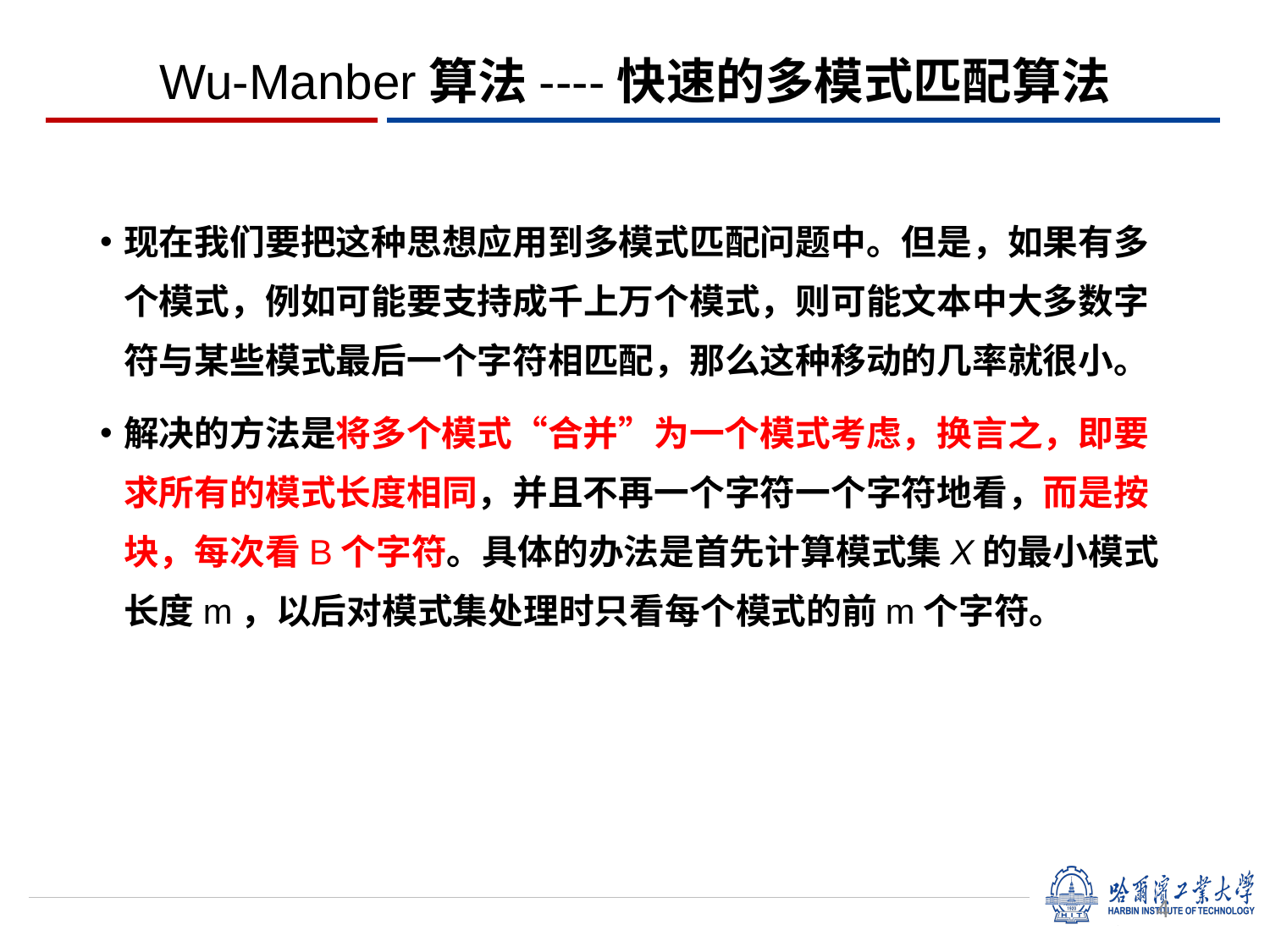

# Wu-Manber算法----快速的多模式匹配算法
现在我们要把这种思想应用到多模式匹配问题中。但是，如果有多个模式，例如可能要支持成千上万个模式，则可能文本中大多数字符与某些模式最后一个字符相匹配，那么这种移动的几率就很小。
解决的方法是将多个模式“合并”为一个模式考虑，换言之，即要求所有的模式长度相同，并且不再一个字符一个字符地看，而是按块，每次看B个字符。具体的办法是首先计算模式集X的最小模式长度m，以后对模式集处理时只看每个模式的前m个字符。
4